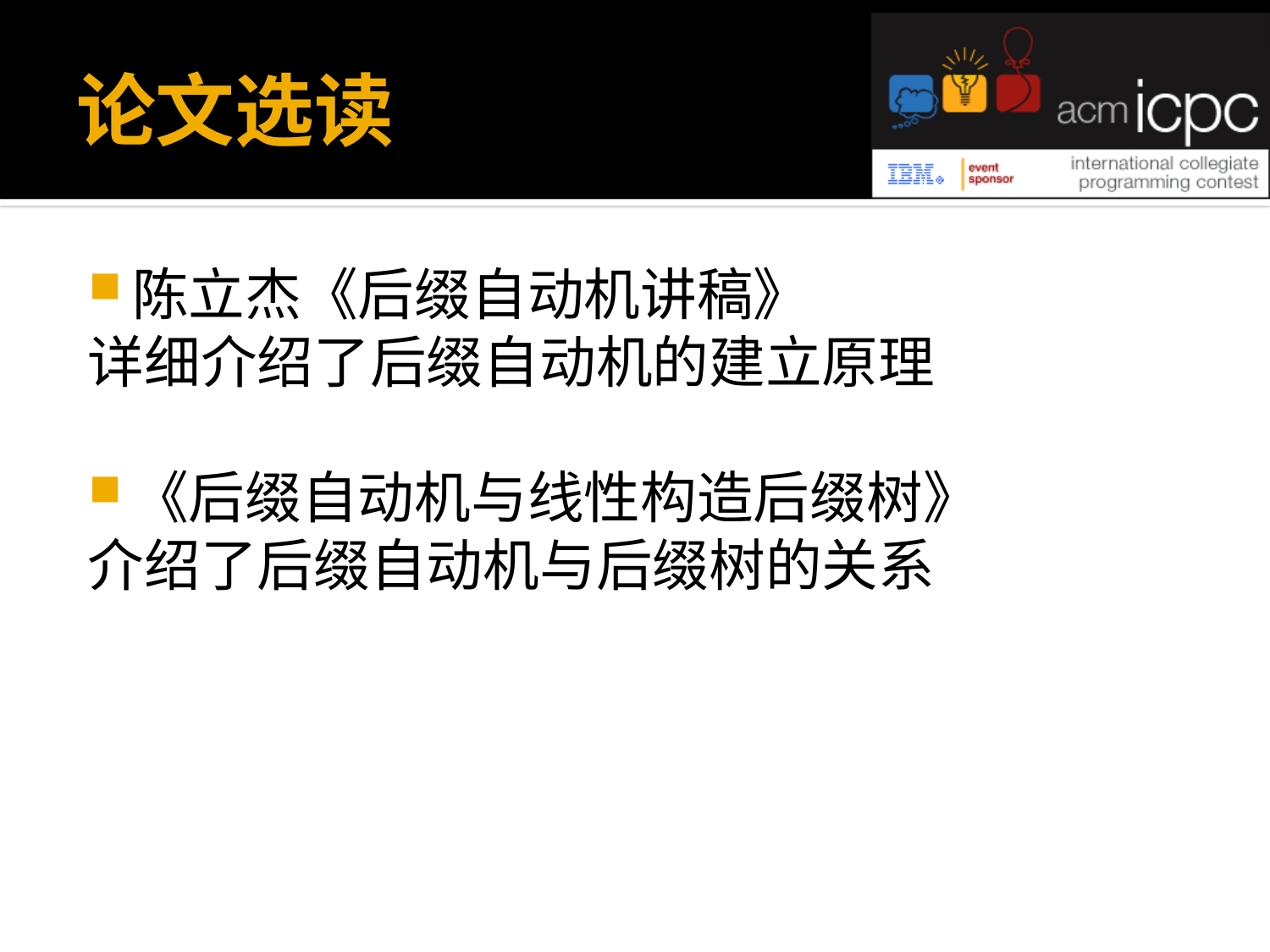

# 论文选读
陈立杰《后缀自动机讲稿》
详细介绍了后缀自动机的建立原理

《后缀自动机与线性构造后缀树》
介绍了后缀自动机与后缀树的关系